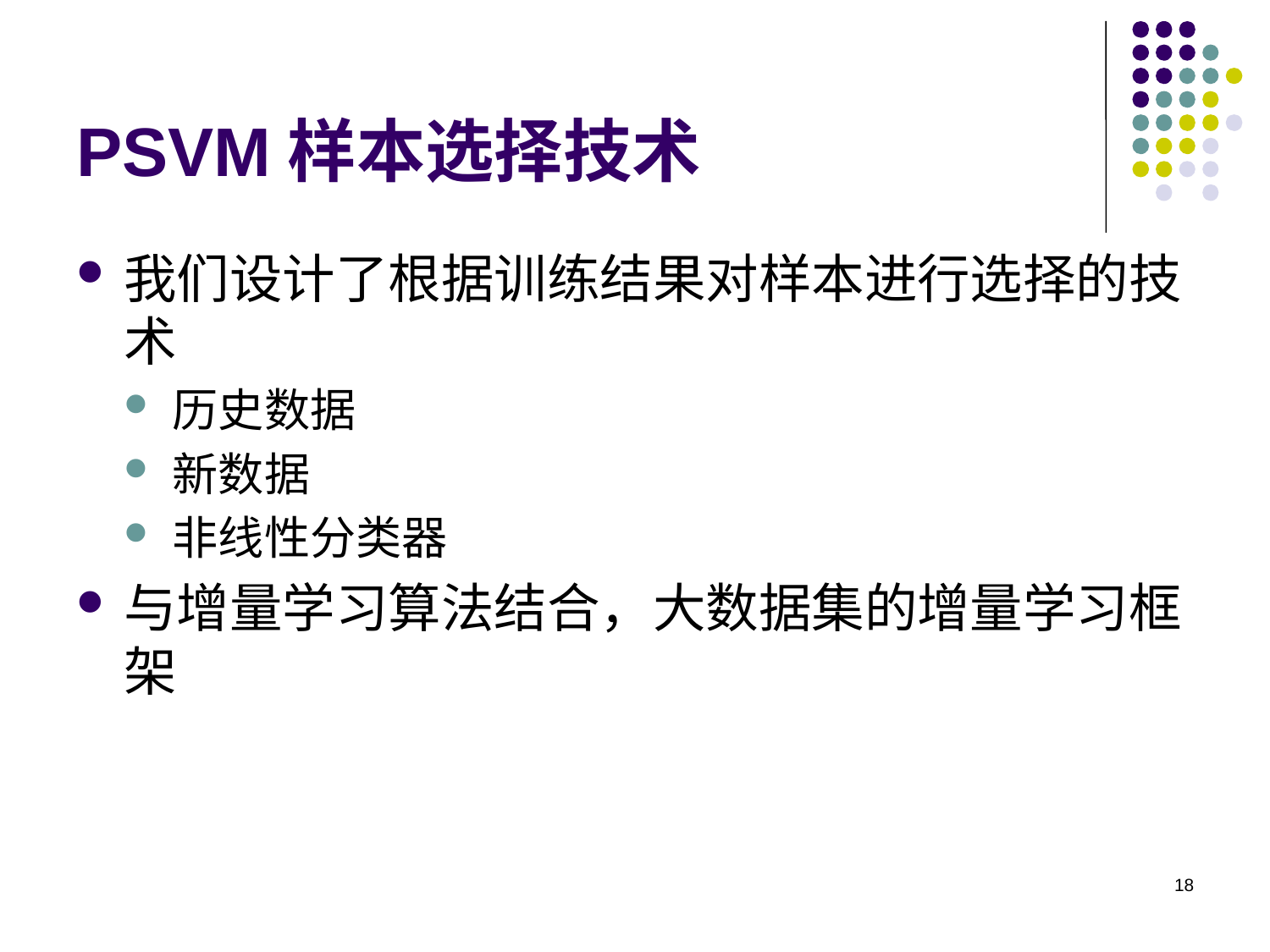

# PSVM样本选择技术
我们设计了根据训练结果对样本进行选择的技术
历史数据
新数据
非线性分类器
与增量学习算法结合，大数据集的增量学习框架
18